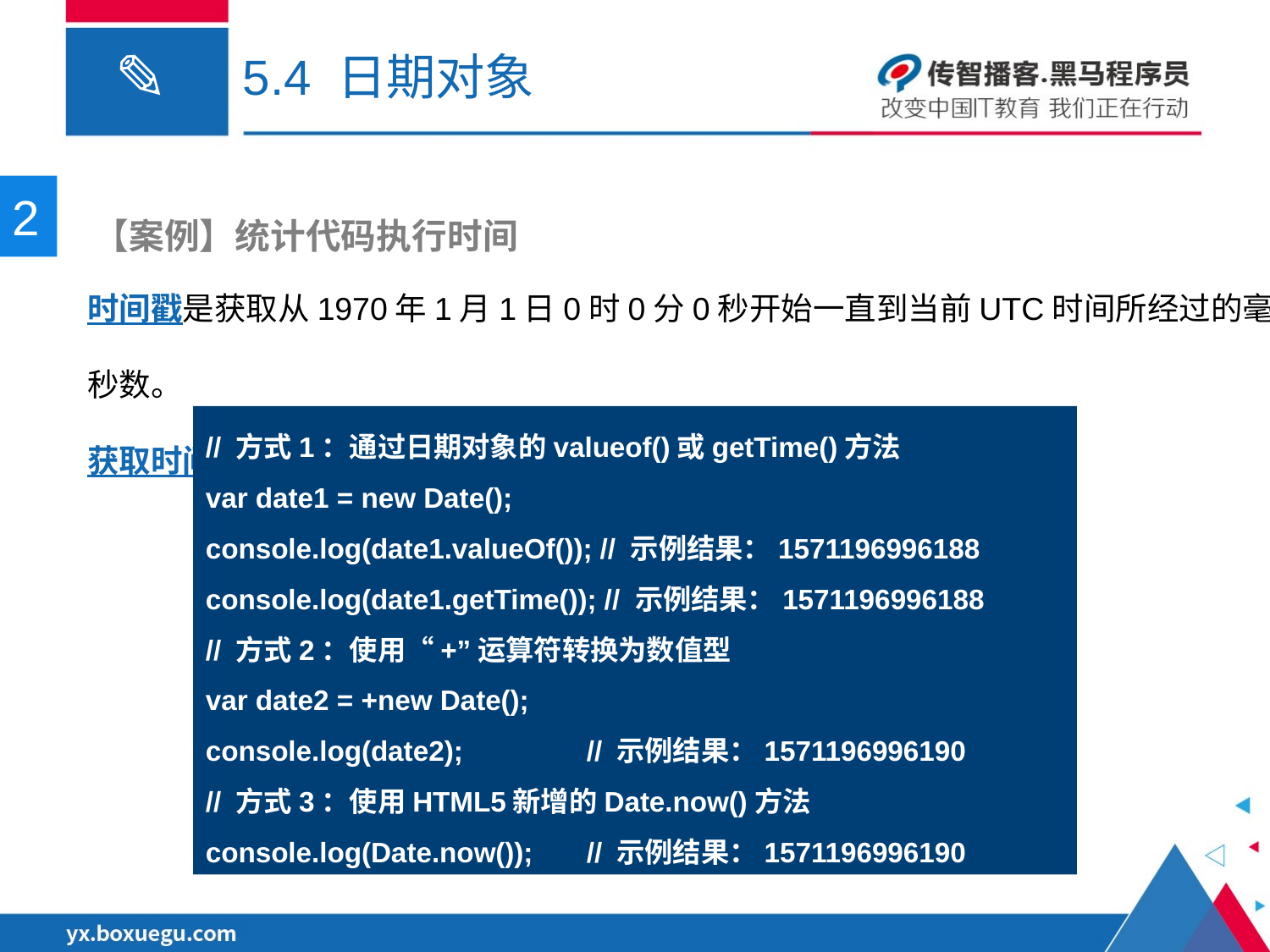

# 5.4 日期对象

2
  【案例】统计代码执行时间
时间戳是获取从1970年1月1日0时0分0秒开始一直到当前UTC时间所经过的毫秒数。
获取时间戳的常见方式如下：
// 方式1：通过日期对象的valueof()或getTime()方法
var date1 = new Date();
console.log(date1.valueOf()); // 示例结果：1571196996188
console.log(date1.getTime()); // 示例结果：1571196996188
// 方式2：使用“+”运算符转换为数值型
var date2 = +new Date();
console.log(date2);	// 示例结果：1571196996190
// 方式3：使用HTML5新增的Date.now()方法
console.log(Date.now());	// 示例结果：1571196996190